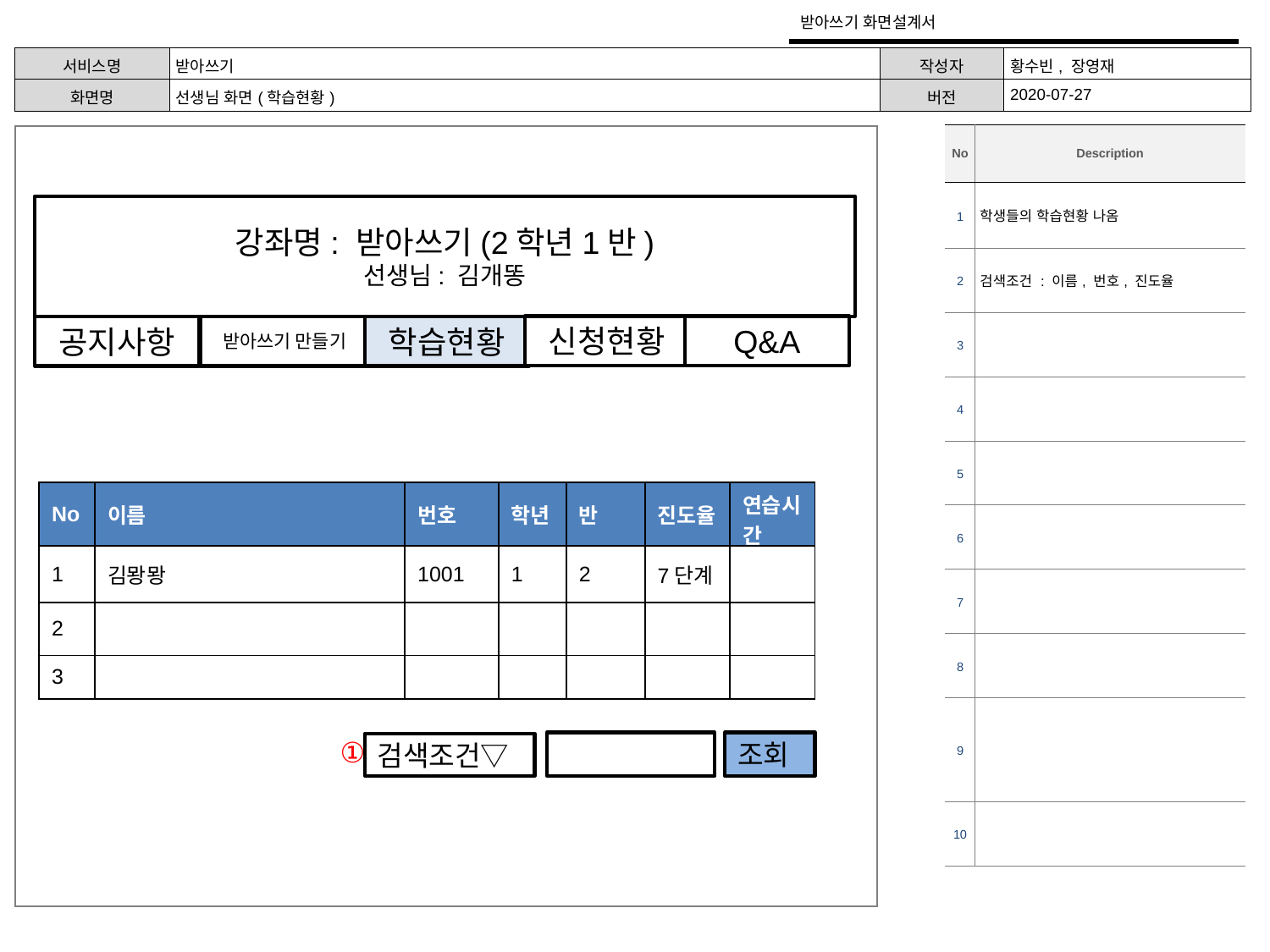

받아쓰기 화면설계서
| 서비스명 | 받아쓰기 | 작성자 | 황수빈, 장영재 |
| --- | --- | --- | --- |
| 화면명 | 선생님 화면(학습현황) | 버전 | 2020-07-27 |
| No | Description |
| --- | --- |
| 1 | 학생들의 학습현황 나옴 |
| 2 | 검색조건 : 이름, 번호, 진도율 |
| 3 |  |
| 4 |  |
| 5 |  |
| 6 |  |
| 7 |  |
| 8 |  |
| 9 |  |
| 10 |  |

강좌명: 받아쓰기(2학년1반)
선생님: 김개똥
신청현황
Q&A
공지사항
받아쓰기 만들기
학습현황
| No | 이름 | 번호 | 학년 | 반 | 진도율 | 연습시간 |
| --- | --- | --- | --- | --- | --- | --- |
| 1 | 김뫙뫙 | 1001 | 1 | 2 | 7단계 |  |
| 2 |  |  |  |  |  |  |
| 3 |  |  |  |  |  |  |
①

조회
검색조건▽